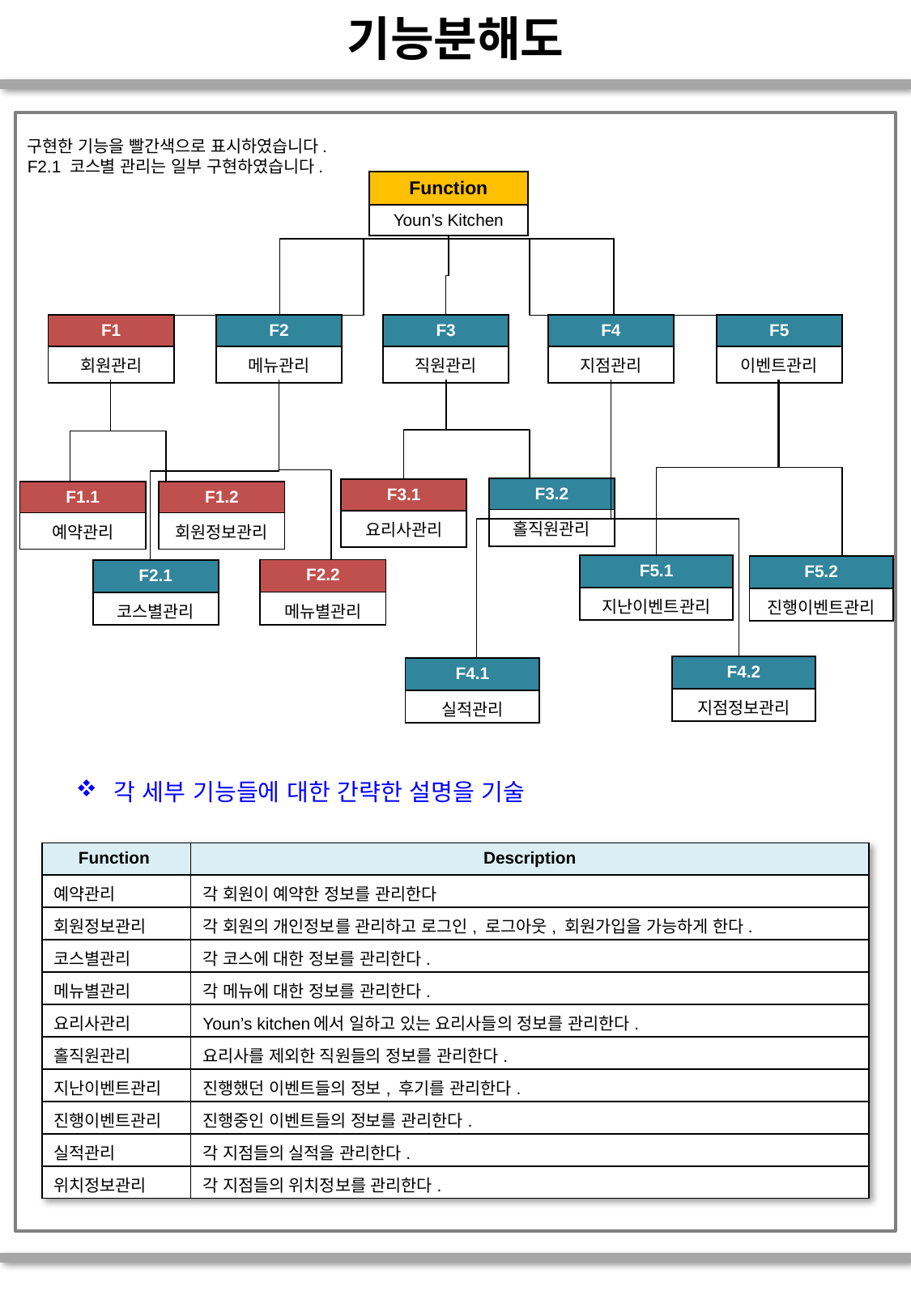

# 기능분해도

구현한 기능을 빨간색으로 표시하였습니다.
F2.1 코스별 관리는 일부 구현하였습니다.
| Function |
| --- |
| Youn’s Kitchen |
| F1 |
| --- |
| 회원관리 |
| F2 |
| --- |
| 메뉴관리 |
| F3 |
| --- |
| 직원관리 |
| F4 |
| --- |
| 지점관리 |
| F5 |
| --- |
| 이벤트관리 |
| F3.2 |
| --- |
| 홀직원관리 |
| F3.1 |
| --- |
| 요리사관리 |
| F1.2 |
| --- |
| 회원정보관리 |
| F1.1 |
| --- |
| 예약관리 |
| F5.1 |
| --- |
| 지난이벤트관리 |
| F5.2 |
| --- |
| 진행이벤트관리 |
| F2.2 |
| --- |
| 메뉴별관리 |
| F2.1 |
| --- |
| 코스별관리 |
| F4.2 |
| --- |
| 지점정보관리 |
| F4.1 |
| --- |
| 실적관리 |
각 세부 기능들에 대한 간략한 설명을 기술
| Function | Description |
| --- | --- |
| 예약관리 | 각 회원이 예약한 정보를 관리한다 |
| 회원정보관리 | 각 회원의 개인정보를 관리하고 로그인, 로그아웃, 회원가입을 가능하게 한다. |
| 코스별관리 | 각 코스에 대한 정보를 관리한다. |
| 메뉴별관리 | 각 메뉴에 대한 정보를 관리한다. |
| 요리사관리 | Youn’s kitchen에서 일하고 있는 요리사들의 정보를 관리한다. |
| 홀직원관리 | 요리사를 제외한 직원들의 정보를 관리한다. |
| 지난이벤트관리 | 진행했던 이벤트들의 정보, 후기를 관리한다. |
| 진행이벤트관리 | 진행중인 이벤트들의 정보를 관리한다. |
| 실적관리 | 각 지점들의 실적을 관리한다. |
| 위치정보관리 | 각 지점들의 위치정보를 관리한다. |